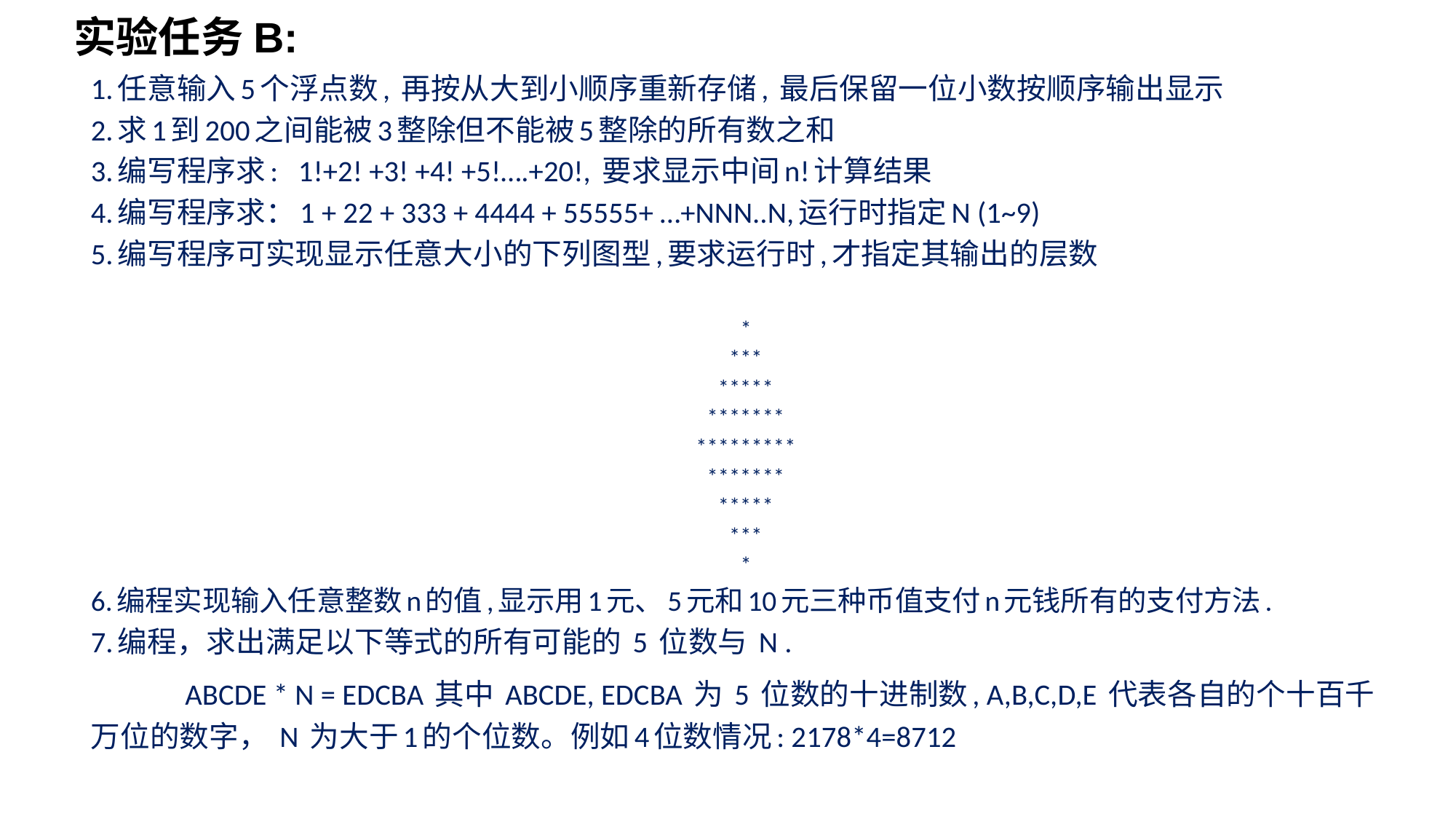

实验任务B:
1.任意输入5个浮点数, 再按从大到小顺序重新存储, 最后保留一位小数按顺序输出显示
2.求1到200之间能被3整除但不能被5整除的所有数之和
3.编写程序求:   1!+2! +3! +4! +5!….+20!, 要求显示中间n!计算结果
4.编写程序求：1 + 22 + 333 + 4444 + 55555+ …+NNN..N,运行时指定N (1~9)
5.编写程序可实现显示任意大小的下列图型,要求运行时,才指定其输出的层数

*
***
*****
*******
*********
*******
*****
***
*
6.编程实现输入任意整数n的值,显示用1元、5元和10元三种币值支付n元钱所有的支付方法.
7.编程，求出满足以下等式的所有可能的 5 位数与 N .
              ABCDE * N = EDCBA 其中 ABCDE, EDCBA 为 5 位数的十进制数, A,B,C,D,E 代表各自的个十百千万位的数字， N 为大于1的个位数。例如4位数情况: 2178*4=8712